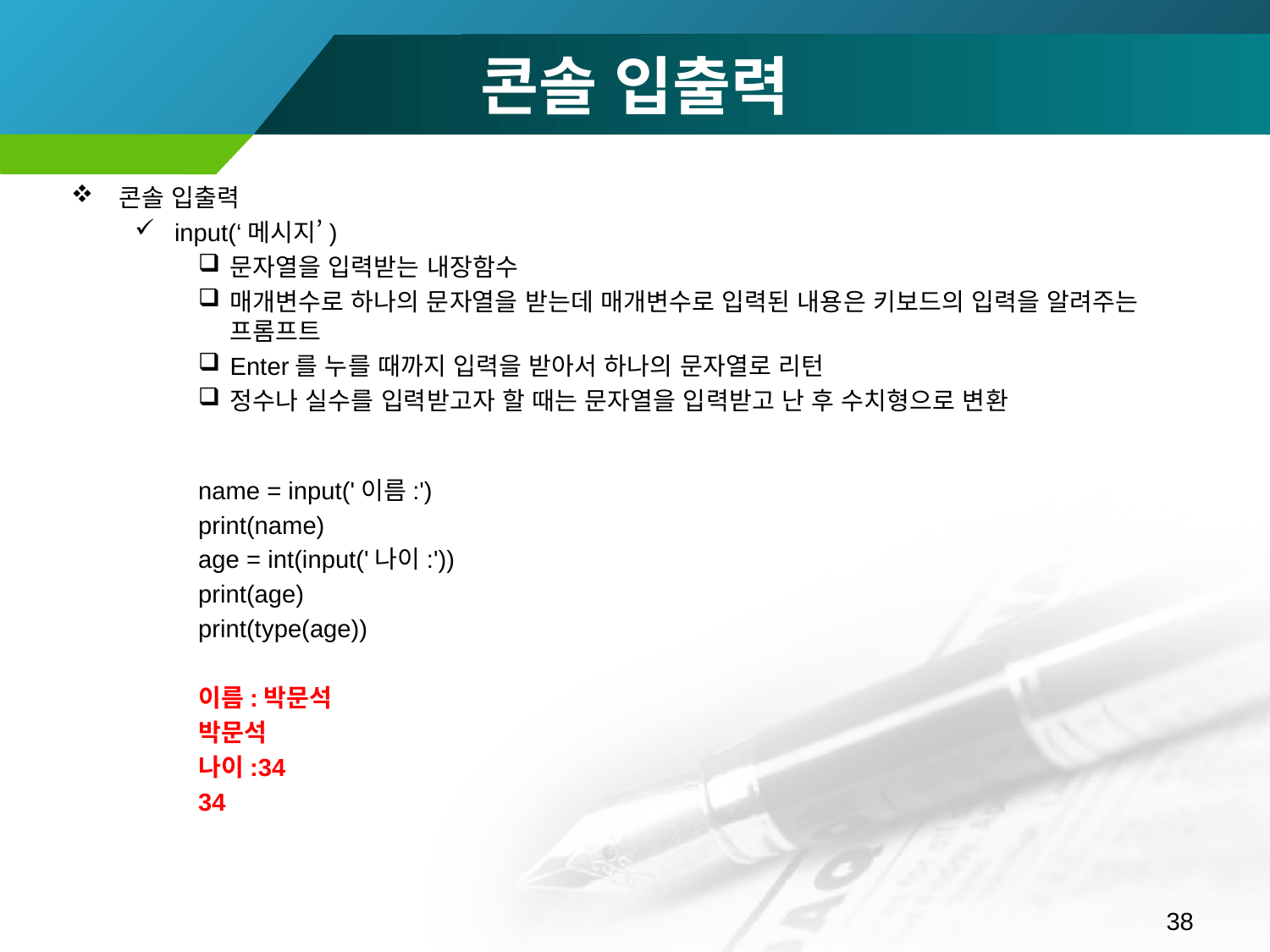

# 콘솔 입출력
콘솔 입출력
input(‘메시지’)
문자열을 입력받는 내장함수
매개변수로 하나의 문자열을 받는데 매개변수로 입력된 내용은 키보드의 입력을 알려주는 프롬프트
Enter를 누를 때까지 입력을 받아서 하나의 문자열로 리턴
정수나 실수를 입력받고자 할 때는 문자열을 입력받고 난 후 수치형으로 변환

name = input('이름:')
print(name)
age = int(input('나이:'))
print(age)
print(type(age))

이름:박문석
박문석
나이:34
34
38